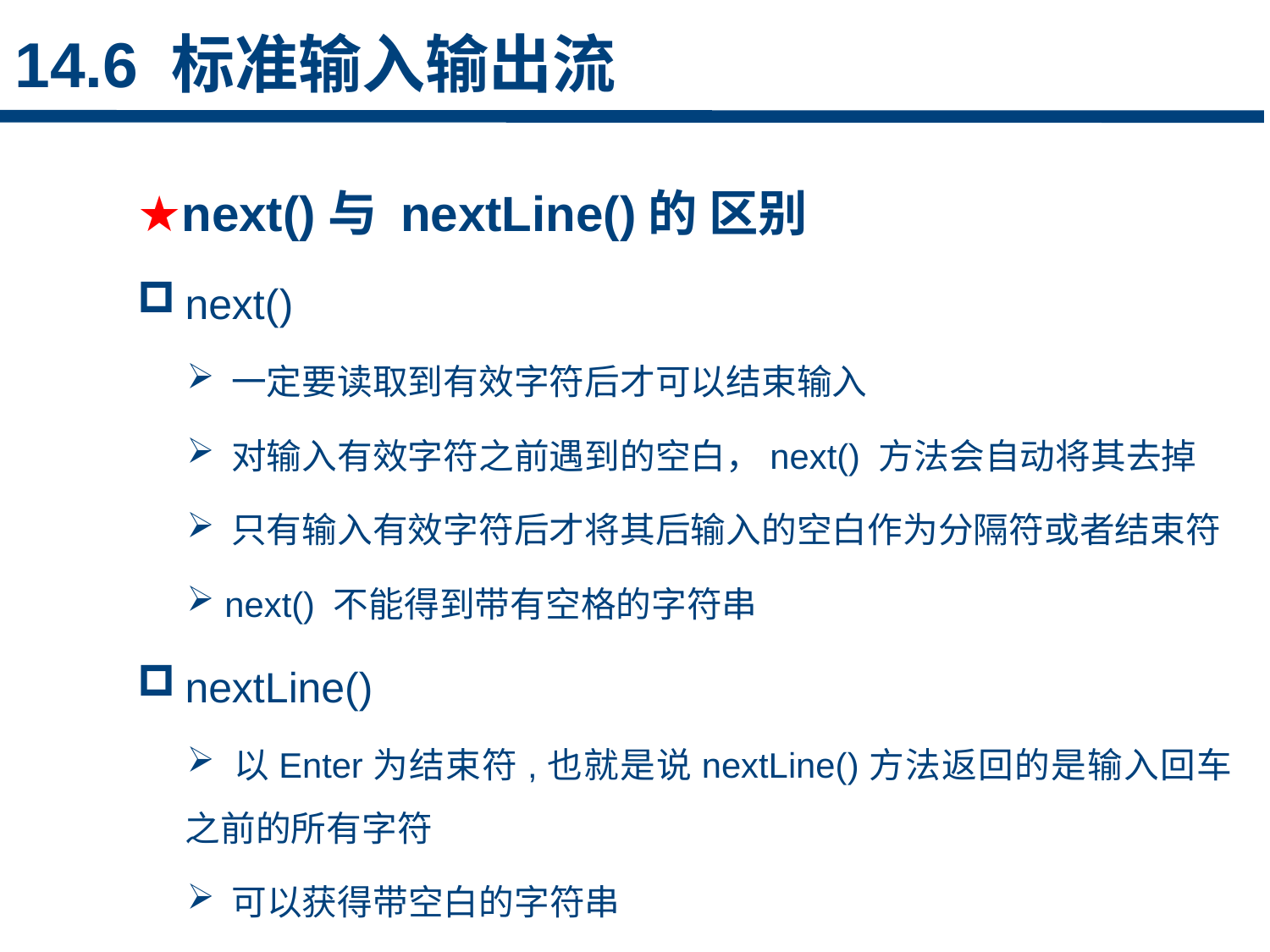

14.6 标准输入输出流
★next()与 nextLine()的 区别
next()
 一定要读取到有效字符后才可以结束输入
 对输入有效字符之前遇到的空白，next() 方法会自动将其去掉
 只有输入有效字符后才将其后输入的空白作为分隔符或者结束符
 next() 不能得到带有空格的字符串
nextLine()
 以Enter为结束符,也就是说nextLine()方法返回的是输入回车之前的所有字符
 可以获得带空白的字符串
点击添加文本
点击添加文本
点击添加文本
点击添加文本